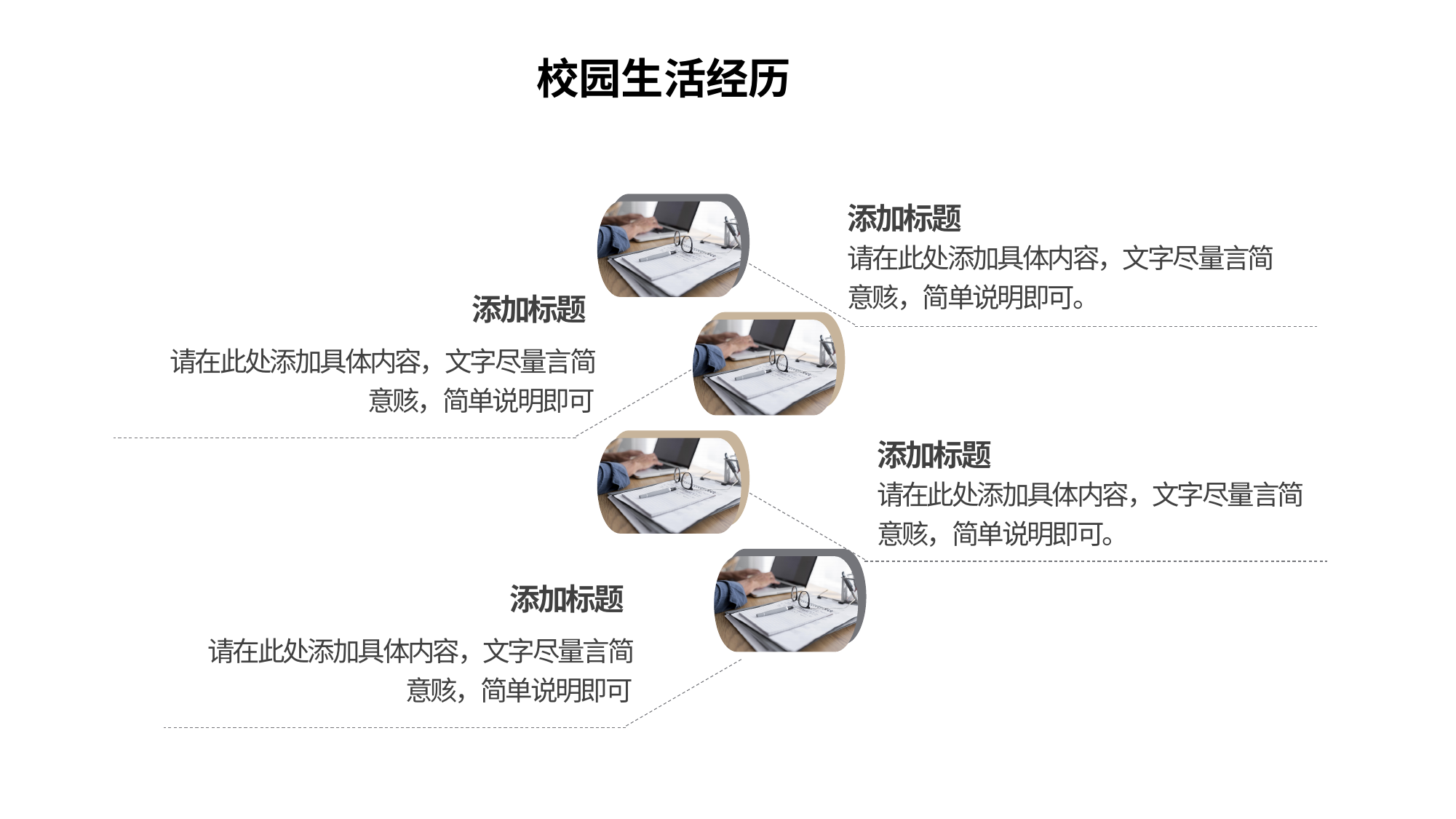

校园生活经历
添加标题

请在此处添加具体内容，文字尽量言简意赅，简单说明即可。
添加标题
请在此处添加具体内容，文字尽量言简意赅，简单说明即可
添加标题
请在此处添加具体内容，文字尽量言简意赅，简单说明即可。
添加标题
请在此处添加具体内容，文字尽量言简意赅，简单说明即可